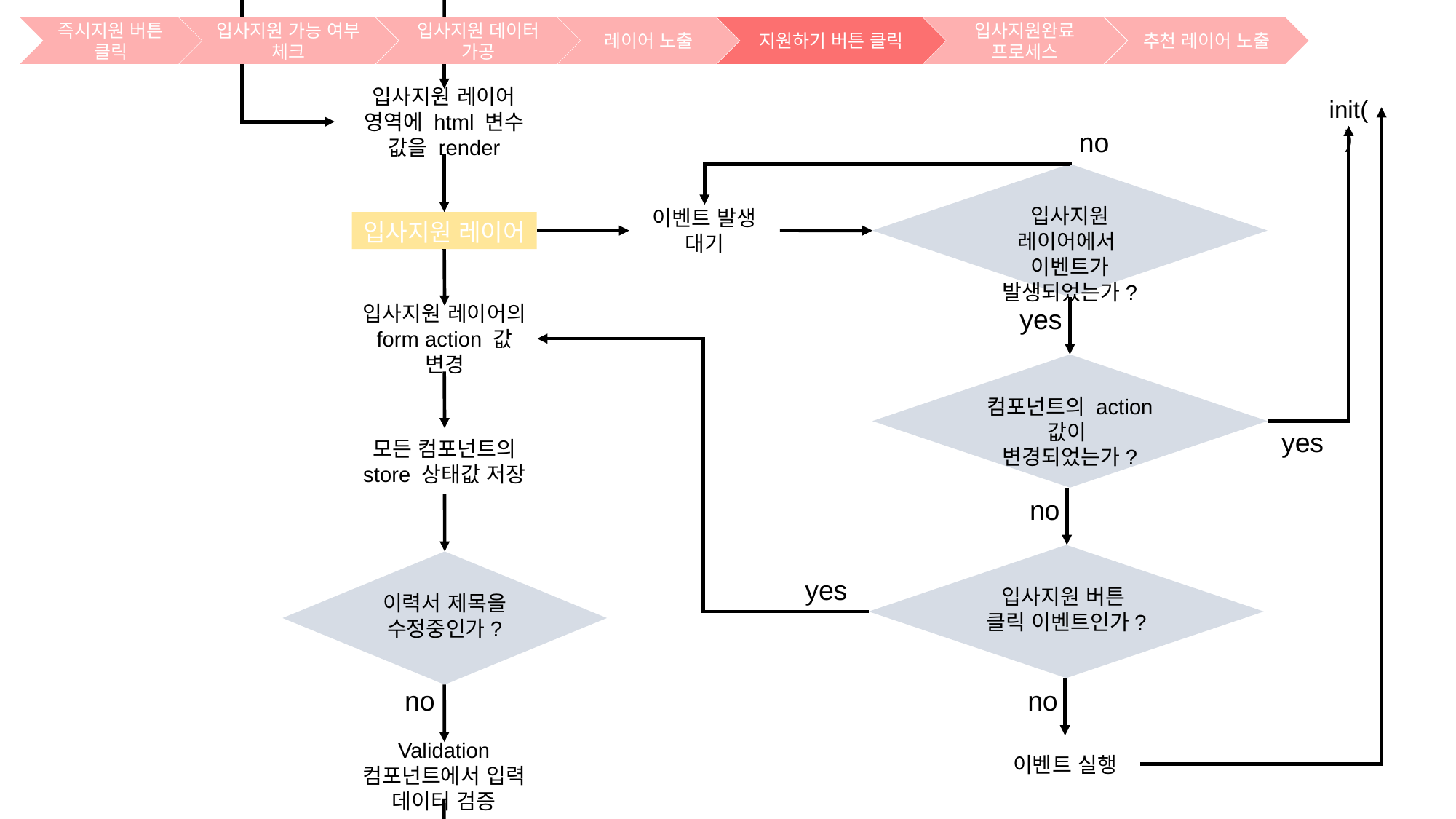

지원하기 버튼 클릭
입사지원완료 프로세스
레이어 노출
즉시지원 버튼 클릭
입사지원 가능 여부 체크
입사지원 데이터 가공
추천 레이어 노출
입사지원 레이어 영역에 html 변수 값을 render
init()
no
입사지원 레이어에서
이벤트가 발생되었는가?
이벤트 발생 대기
입사지원 레이어
yes
입사지원 레이어의 form action 값 변경
컴포넌트의 action 값이
변경되었는가?
yes
모든 컴포넌트의 store 상태값 저장
no
입사지원 버튼
클릭 이벤트인가?
이벤트 처리
이력서 제목을 수정중인가?
yes
no
no
이벤트 실행
Validation 컴포넌트에서 입력 데이터 검증